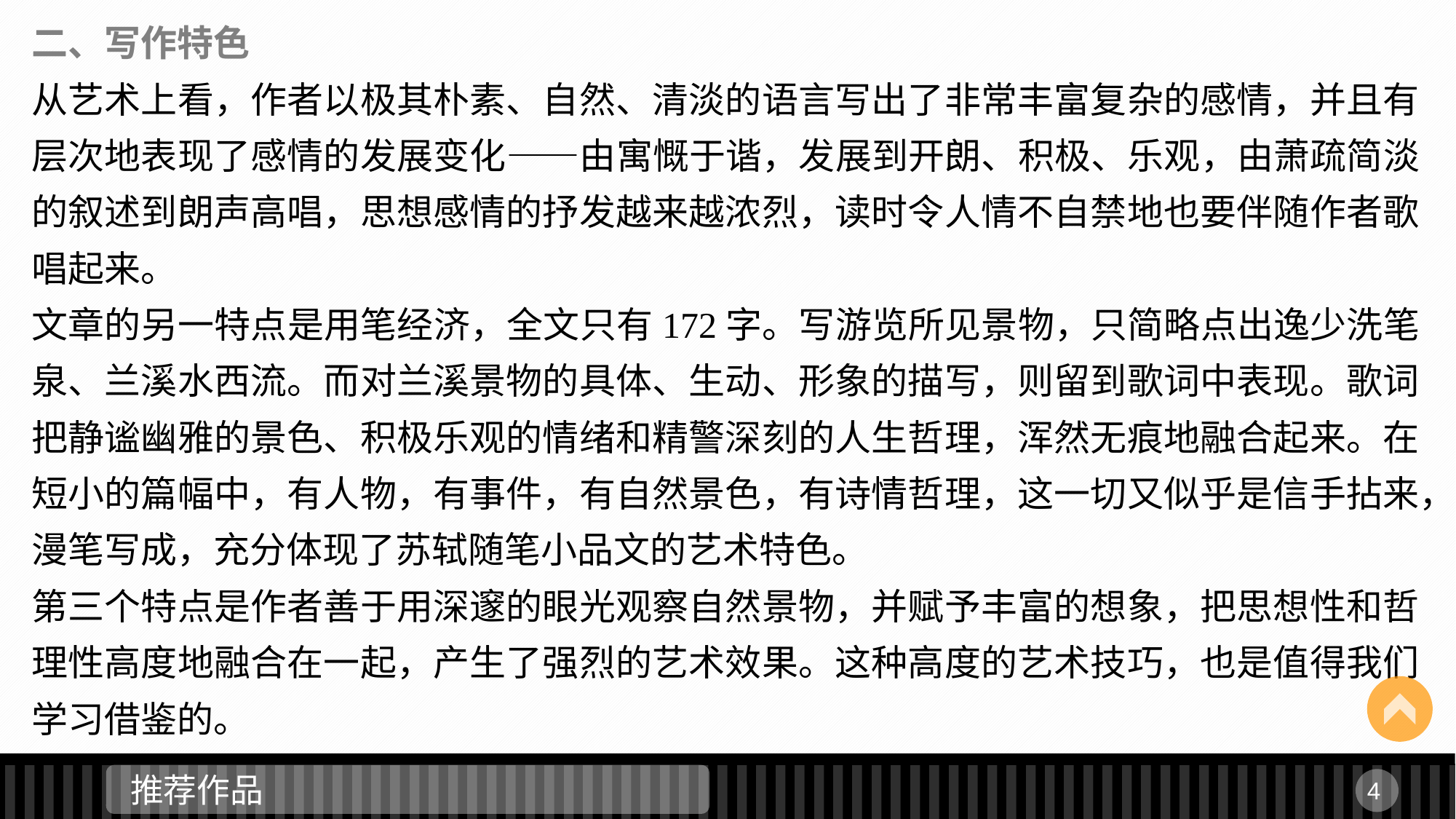

二、写作特色
从艺术上看，作者以极其朴素、自然、清淡的语言写出了非常丰富复杂的感情，并且有层次地表现了感情的发展变化——由寓慨于谐，发展到开朗、积极、乐观，由萧疏简淡的叙述到朗声高唱，思想感情的抒发越来越浓烈，读时令人情不自禁地也要伴随作者歌唱起来。
文章的另一特点是用笔经济，全文只有172字。写游览所见景物，只简略点出逸少洗笔泉、兰溪水西流。而对兰溪景物的具体、生动、形象的描写，则留到歌词中表现。歌词把静谧幽雅的景色、积极乐观的情绪和精警深刻的人生哲理，浑然无痕地融合起来。在短小的篇幅中，有人物，有事件，有自然景色，有诗情哲理，这一切又似乎是信手拈来，漫笔写成，充分体现了苏轼随笔小品文的艺术特色。
第三个特点是作者善于用深邃的眼光观察自然景物，并赋予丰富的想象，把思想性和哲理性高度地融合在一起，产生了强烈的艺术效果。这种高度的艺术技巧，也是值得我们学习借鉴的。